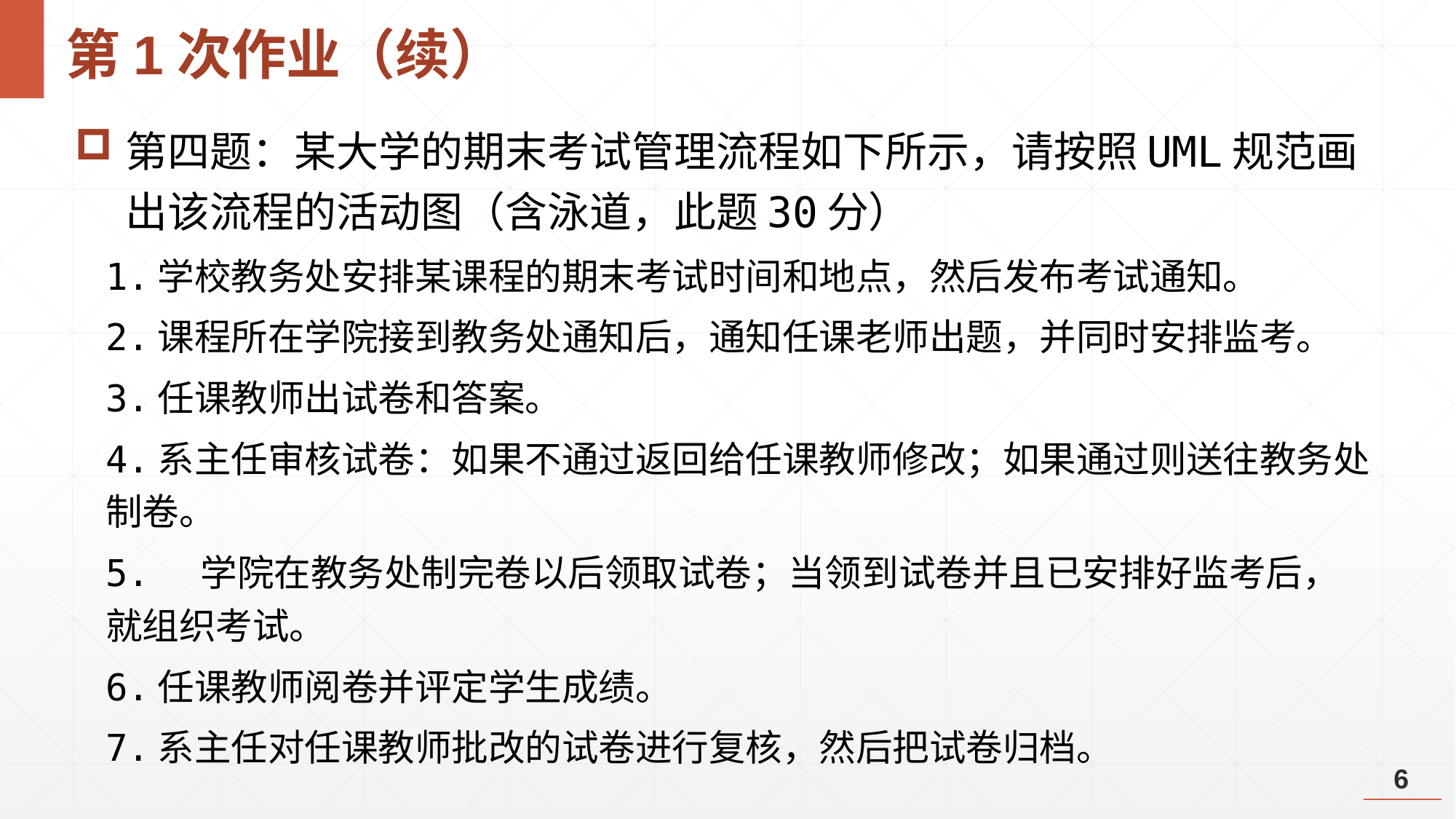

# 第1次作业（续）
第四题：某大学的期末考试管理流程如下所示，请按照UML规范画出该流程的活动图（含泳道，此题30分）
1.学校教务处安排某课程的期末考试时间和地点，然后发布考试通知。
2.课程所在学院接到教务处通知后，通知任课老师出题，并同时安排监考。
3.任课教师出试卷和答案。
4.系主任审核试卷：如果不通过返回给任课教师修改；如果通过则送往教务处制卷。
5.	学院在教务处制完卷以后领取试卷；当领到试卷并且已安排好监考后，就组织考试。
6.任课教师阅卷并评定学生成绩。
7.系主任对任课教师批改的试卷进行复核，然后把试卷归档。

6